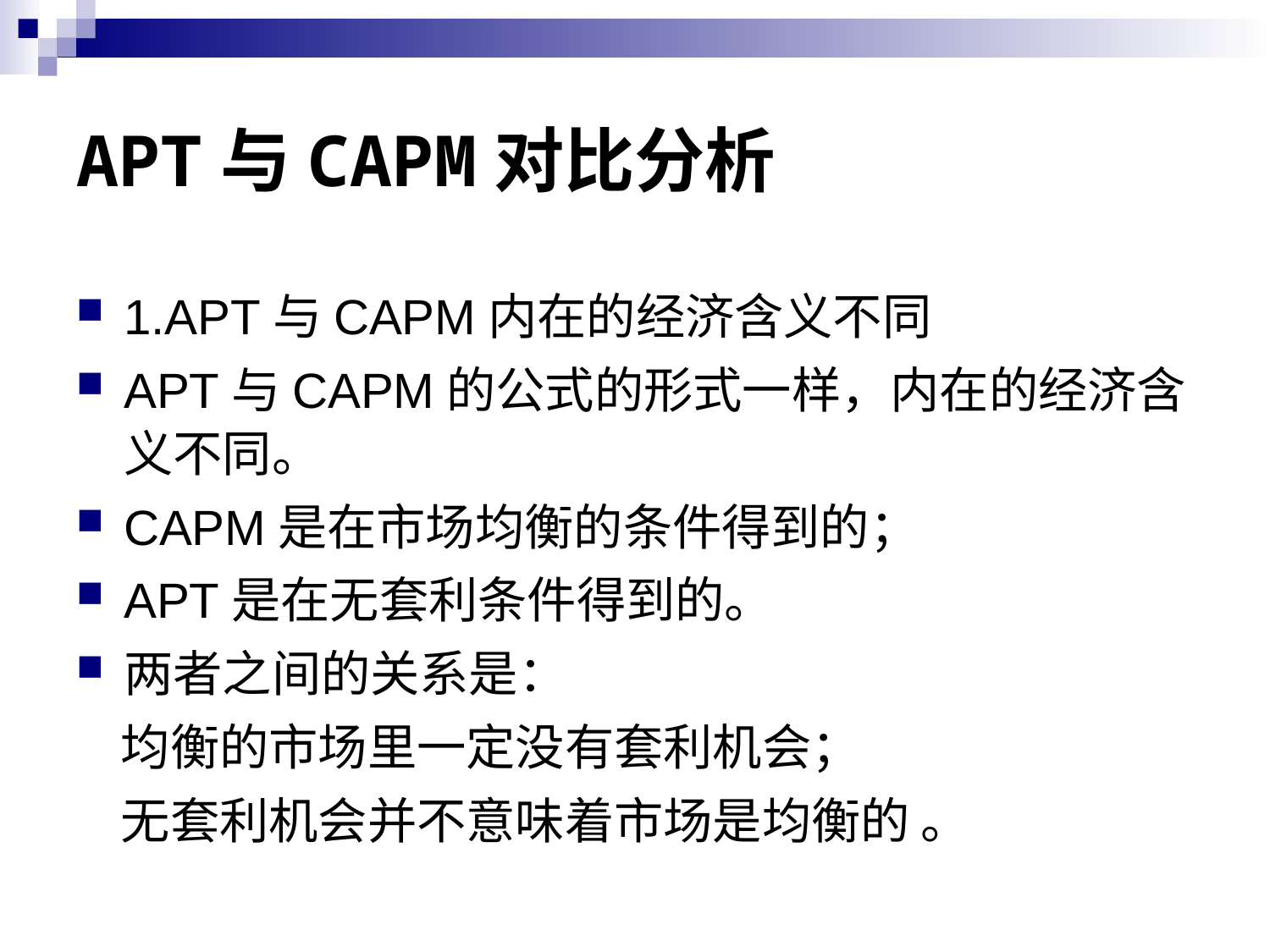

# APT与CAPM对比分析
1.APT与CAPM内在的经济含义不同
APT与CAPM的公式的形式一样，内在的经济含义不同。
CAPM是在市场均衡的条件得到的；
APT是在无套利条件得到的。
两者之间的关系是：
   均衡的市场里一定没有套利机会；
   无套利机会并不意味着市场是均衡的 。